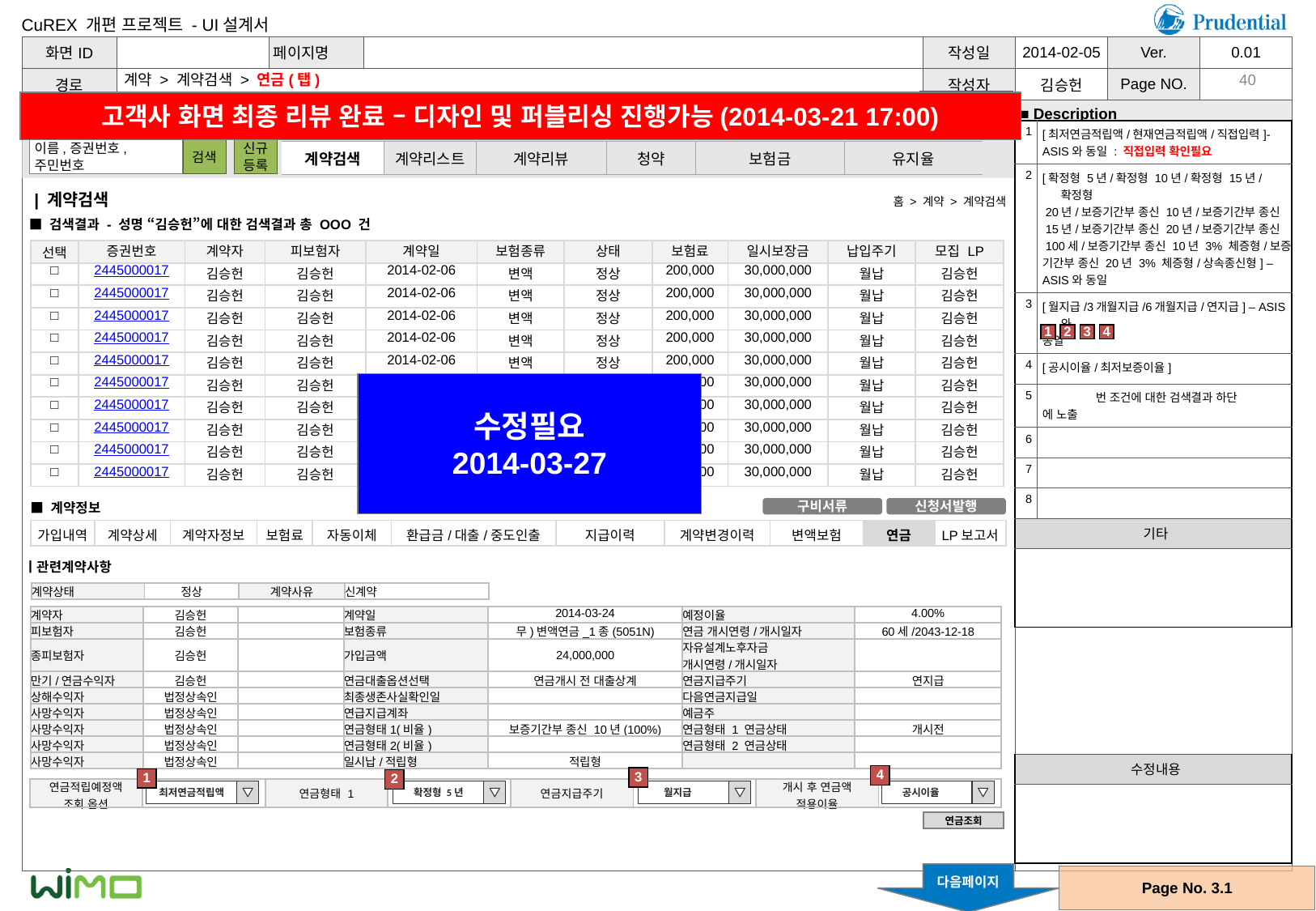

계약 > 계약검색 > 연금(탭)
40
고객사 화면 최종 리뷰 완료 – 디자인 및 퍼블리싱 진행가능(2014-03-21 17:00)
| 1 | [최저연금적립액/현재연금적립액/직접입력]- ASIS와 동일 : 직접입력 확인필요 |
| --- | --- |
| 2 | [확정형 5년/확정형 10년/확정형 15년/확정형 20년/보증기간부 종신 10년/보증기간부 종신 15년/보증기간부 종신 20년/보증기간부 종신 100세/보증기간부 종신 10년 3% 체증형/보증 기간부 종신 20년 3% 체증형/상속종신형] – ASIS와 동일 |
| 3 | [월지급/3개월지급/6개월지급/연지급] – ASIS와 동일 |
| 4 | [공시이율/최저보증이율] |
| 5 | 번 조건에 대한 검색결과 하단 에 노출 |
| 6 |  |
| 7 |  |
| 8 |  |
| 기타 |  |
|  |  |
| 계약검색 | 계약리스트 | 계약리뷰 | 청약 | 보험금 | 유지율 |
| --- | --- | --- | --- | --- | --- |
| 계약검색
홈 > 계약 > 계약검색
■ 검색결과 - 성명 “김승헌”에 대한 검색결과 총 OOO 건
| 선택 | 증권번호 | 계약자 | 피보험자 | 계약일 | 보험종류 | 상태 | 보험료 | 일시보장금 | 납입주기 | 모집 LP |
| --- | --- | --- | --- | --- | --- | --- | --- | --- | --- | --- |
| □ | 2445000017 | 김승헌 | 김승헌 | 2014-02-06 | 변액 | 정상 | 200,000 | 30,000,000 | 월납 | 김승헌 |
| □ | 2445000017 | 김승헌 | 김승헌 | 2014-02-06 | 변액 | 정상 | 200,000 | 30,000,000 | 월납 | 김승헌 |
| □ | 2445000017 | 김승헌 | 김승헌 | 2014-02-06 | 변액 | 정상 | 200,000 | 30,000,000 | 월납 | 김승헌 |
| □ | 2445000017 | 김승헌 | 김승헌 | 2014-02-06 | 변액 | 정상 | 200,000 | 30,000,000 | 월납 | 김승헌 |
| □ | 2445000017 | 김승헌 | 김승헌 | 2014-02-06 | 변액 | 정상 | 200,000 | 30,000,000 | 월납 | 김승헌 |
| □ | 2445000017 | 김승헌 | 김승헌 | 2014-02-06 | 변액 | 정상 | 200,000 | 30,000,000 | 월납 | 김승헌 |
| □ | 2445000017 | 김승헌 | 김승헌 | 2014-02-06 | 변액 | 정상 | 200,000 | 30,000,000 | 월납 | 김승헌 |
| □ | 2445000017 | 김승헌 | 김승헌 | 2014-02-06 | 변액 | 정상 | 200,000 | 30,000,000 | 월납 | 김승헌 |
| □ | 2445000017 | 김승헌 | 김승헌 | 2014-02-06 | 변액 | 정상 | 200,000 | 30,000,000 | 월납 | 김승헌 |
| □ | 2445000017 | 김승헌 | 김승헌 | 2014-02-06 | 변액 | 정상 | 200,000 | 30,000,000 | 월납 | 김승헌 |
1
2
3
4
수정필요
2014-03-27
■ 계약정보
구비서류
신청서발행
| 가입내역 | 계약상세 | 계약자정보 | 보험료 | 자동이체 | 환급금/대출/중도인출 | 지급이력 | 계약변경이력 | 변액보험 | 연금 | LP보고서 |
| --- | --- | --- | --- | --- | --- | --- | --- | --- | --- | --- |
ㅣ관련계약사항
| 계약상태 | 정상 | 계약사유 | 신계약 |
| --- | --- | --- | --- |
| 계약자 | 김승헌 |  | 계약일 | 2014-03-24 | 예정이율 | 4.00% |
| --- | --- | --- | --- | --- | --- | --- |
| 피보험자 | 김승헌 |  | 보험종류 | 무)변액연금\_1종(5051N) | 연금 개시연령/개시일자 | 60세/2043-12-18 |
| 종피보험자 | 김승헌 |  | 가입금액 | 24,000,000 | 자유설계노후자금 개시연령/개시일자 |  |
| 만기/연금수익자 | 김승헌 |  | 연금대출옵션선택 | 연금개시 전 대출상계 | 연금지급주기 | 연지급 |
| 상해수익자 | 법정상속인 |  | 최종생존사실확인일 |  | 다음연금지급일 |  |
| 사망수익자 | 법정상속인 |  | 연급지급계좌 |  | 예금주 |  |
| 사망수익자 | 법정상속인 |  | 연금형태1(비율) | 보증기간부 종신 10년(100%) | 연금형태 1 연금상태 | 개시전 |
| 사망수익자 | 법정상속인 |  | 연금형태2(비율) |  | 연금형태 2 연금상태 |  |
| 사망수익자 | 법정상속인 |  | 일시납/적립형 | 적립형 |  |  |
| 수정내용 |
| --- |
|  |
4
3
1
2
| 연금적립예정액 조회 옵션 |  | 연금형태 1 |  | 연금지급주기 |  | 개시 후 연금액 적용이율 |  |
| --- | --- | --- | --- | --- | --- | --- | --- |

최저연금적립액

확정형 5년

월지급

공시이율

연금조회
Page No. 3.1